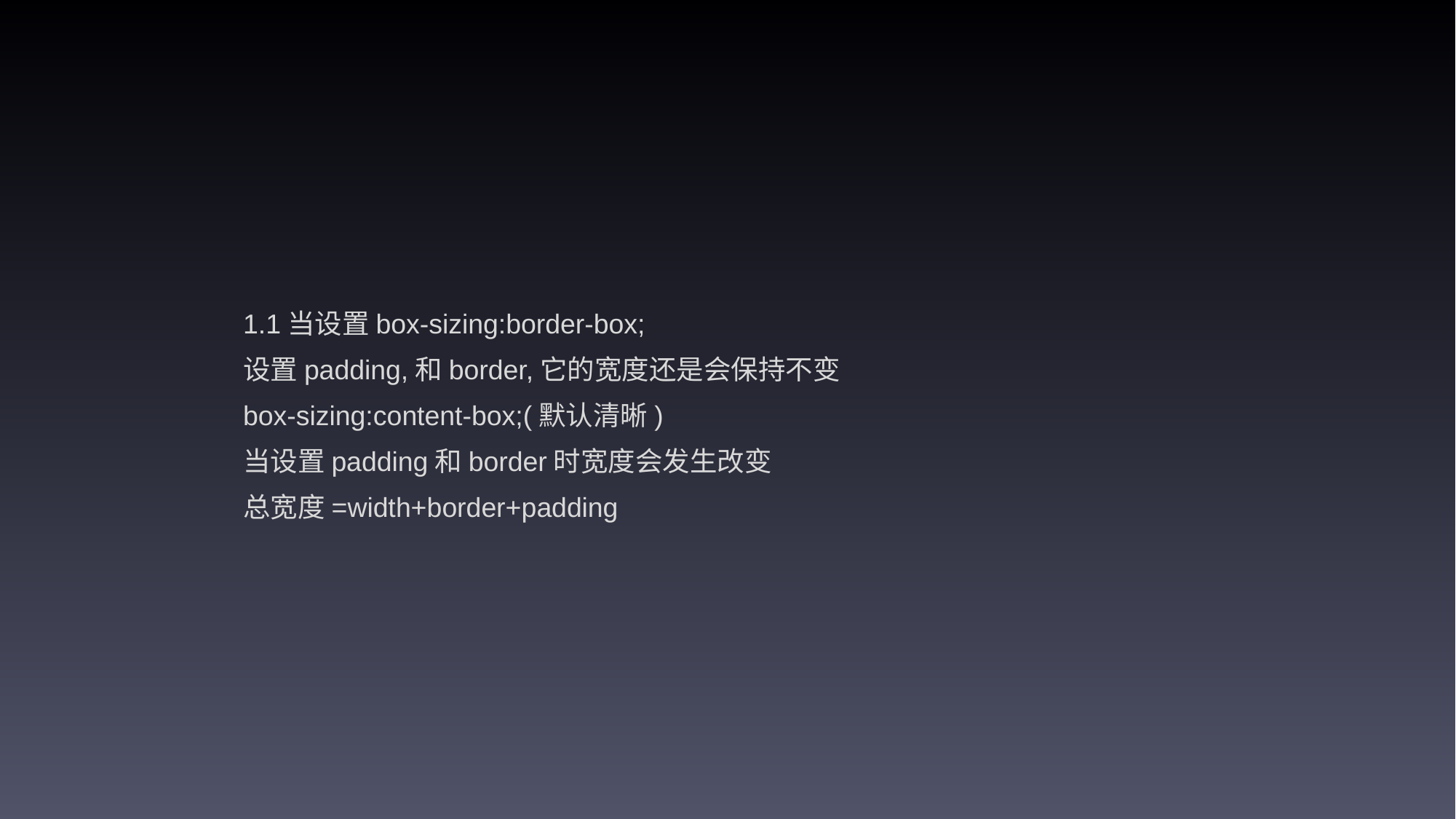

1.1当设置box-sizing:border-box;
设置padding,和border,它的宽度还是会保持不变
box-sizing:content-box;(默认清晰)
当设置padding和border时宽度会发生改变
总宽度=width+border+padding